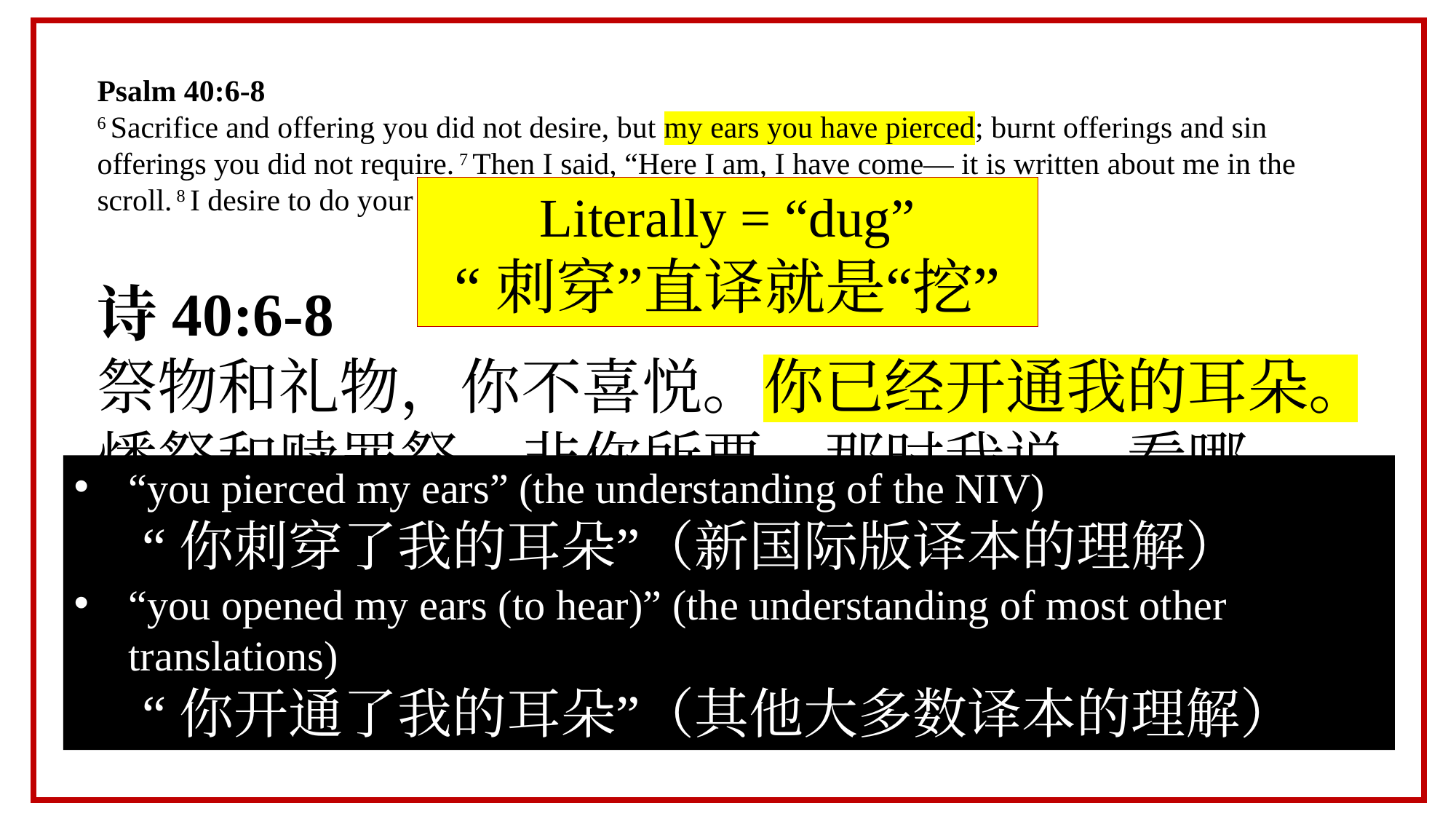

Psalm 40:6-8
6 Sacrifice and offering you did not desire, but my ears you have pierced; burnt offerings and sin offerings you did not require. 7 Then I said, “Here I am, I have come— it is written about me in the scroll. 8 I desire to do your will, O my God; your law is within my heart.”

诗40:6-8
祭物和礼物，你不喜悦。你已经开通我的耳朵。燔祭和赎罪祭，非你所要。那时我说，看哪，我来了。我的事在经卷上已经记载了。我的神阿，我乐意照你的旨意行。你的律法在我心里。
Literally = “dug”
“刺穿”直译就是“挖”
“you pierced my ears” (the understanding of the NIV)
     “你刺穿了我的耳朵”（新国际版译本的理解）
“you opened my ears (to hear)” (the understanding of most other translations)
     “你开通了我的耳朵”（其他大多数译本的理解）